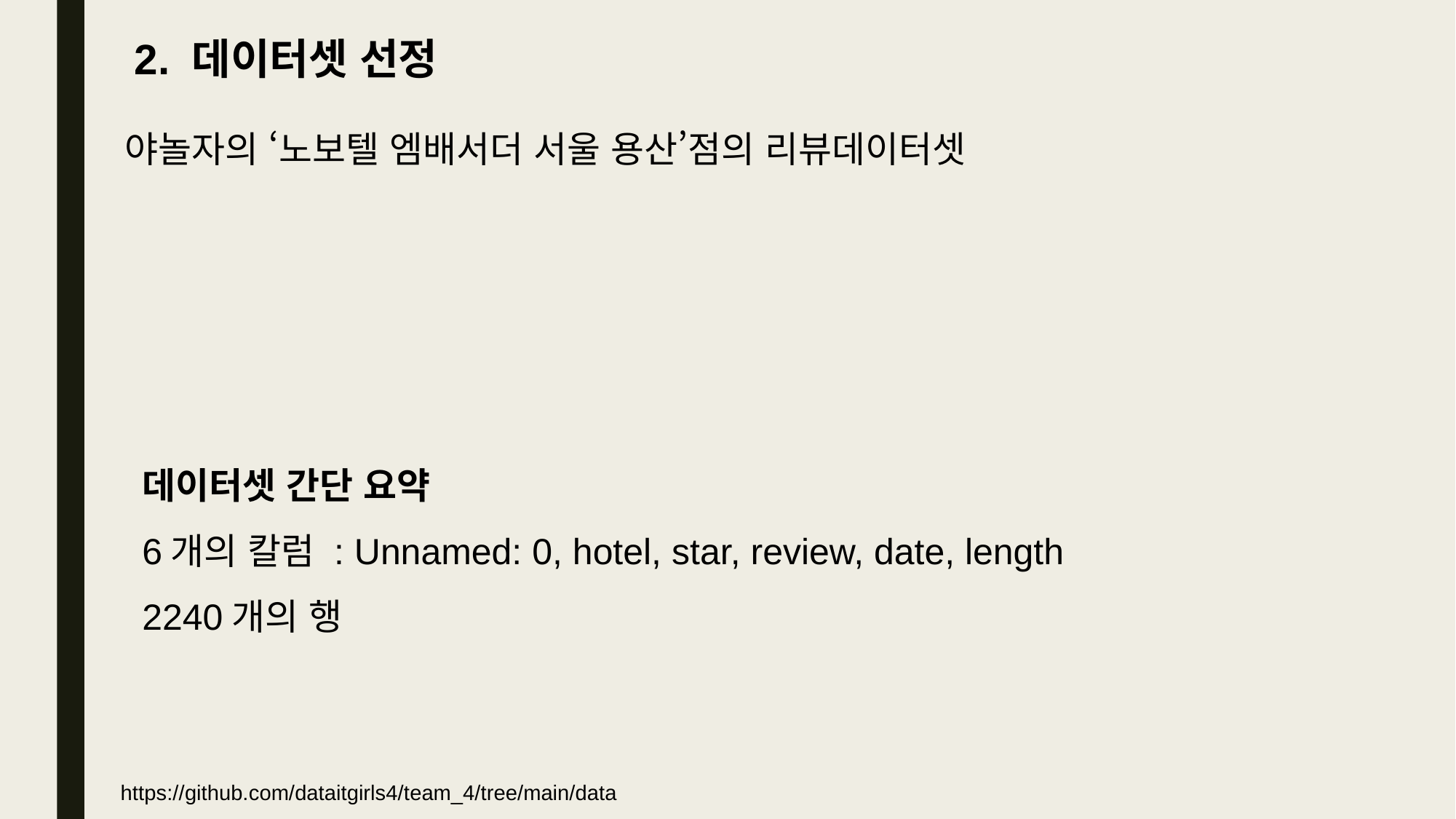

2. 데이터셋 선정
야놀자의 ‘노보텔 엠배서더 서울 용산’점의 리뷰데이터셋

데이터셋 간단 요약
6개의 칼럼 : Unnamed: 0, hotel, star, review, date, length
2240개의 행
https://github.com/dataitgirls4/team_4/tree/main/data